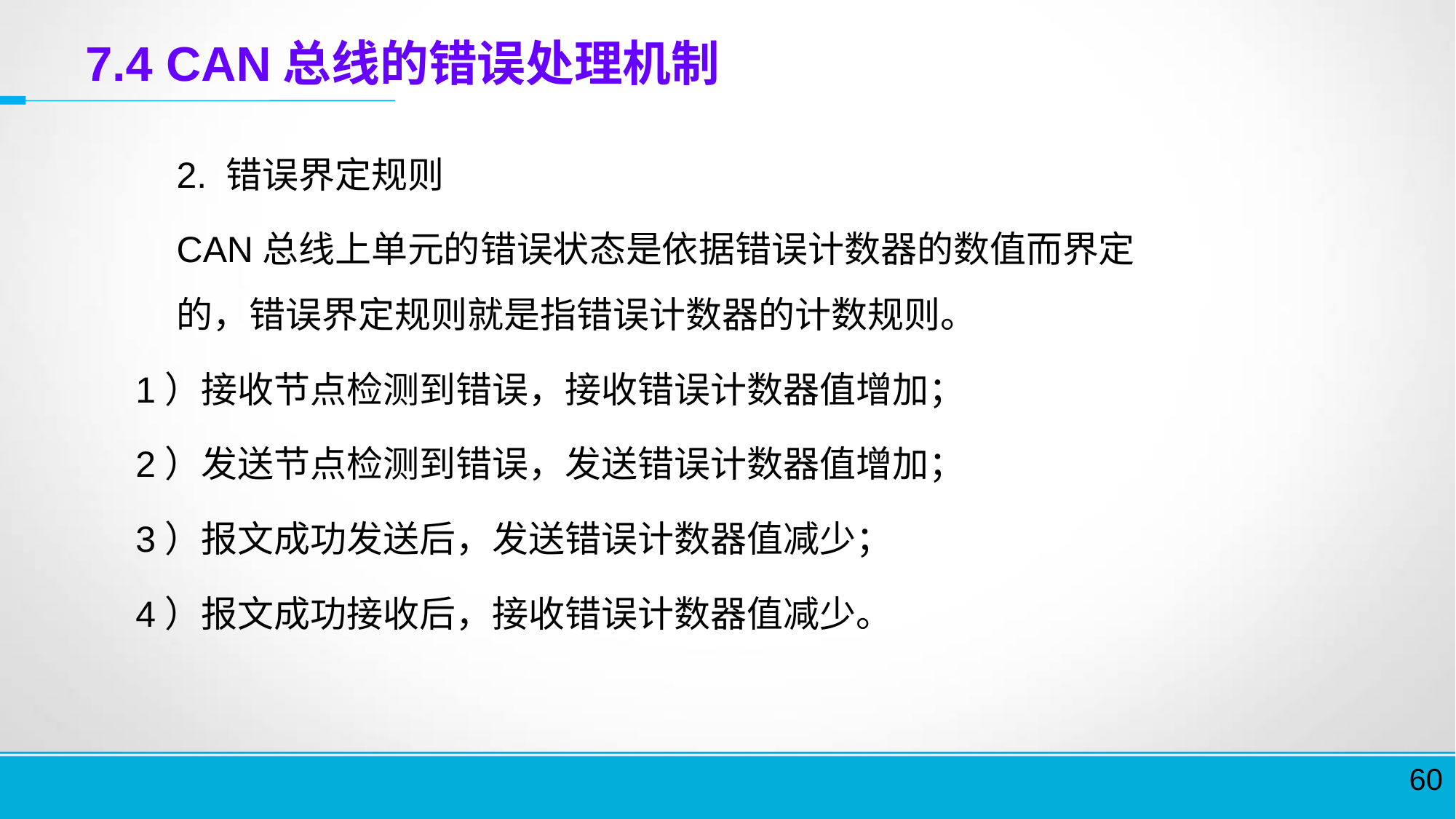

7.4 CAN总线的错误处理机制
	2. 错误界定规则
	CAN总线上单元的错误状态是依据错误计数器的数值而界定的，错误界定规则就是指错误计数器的计数规则。
1）接收节点检测到错误，接收错误计数器值增加；
2）发送节点检测到错误，发送错误计数器值增加；
3）报文成功发送后，发送错误计数器值减少；
4）报文成功接收后，接收错误计数器值减少。
60